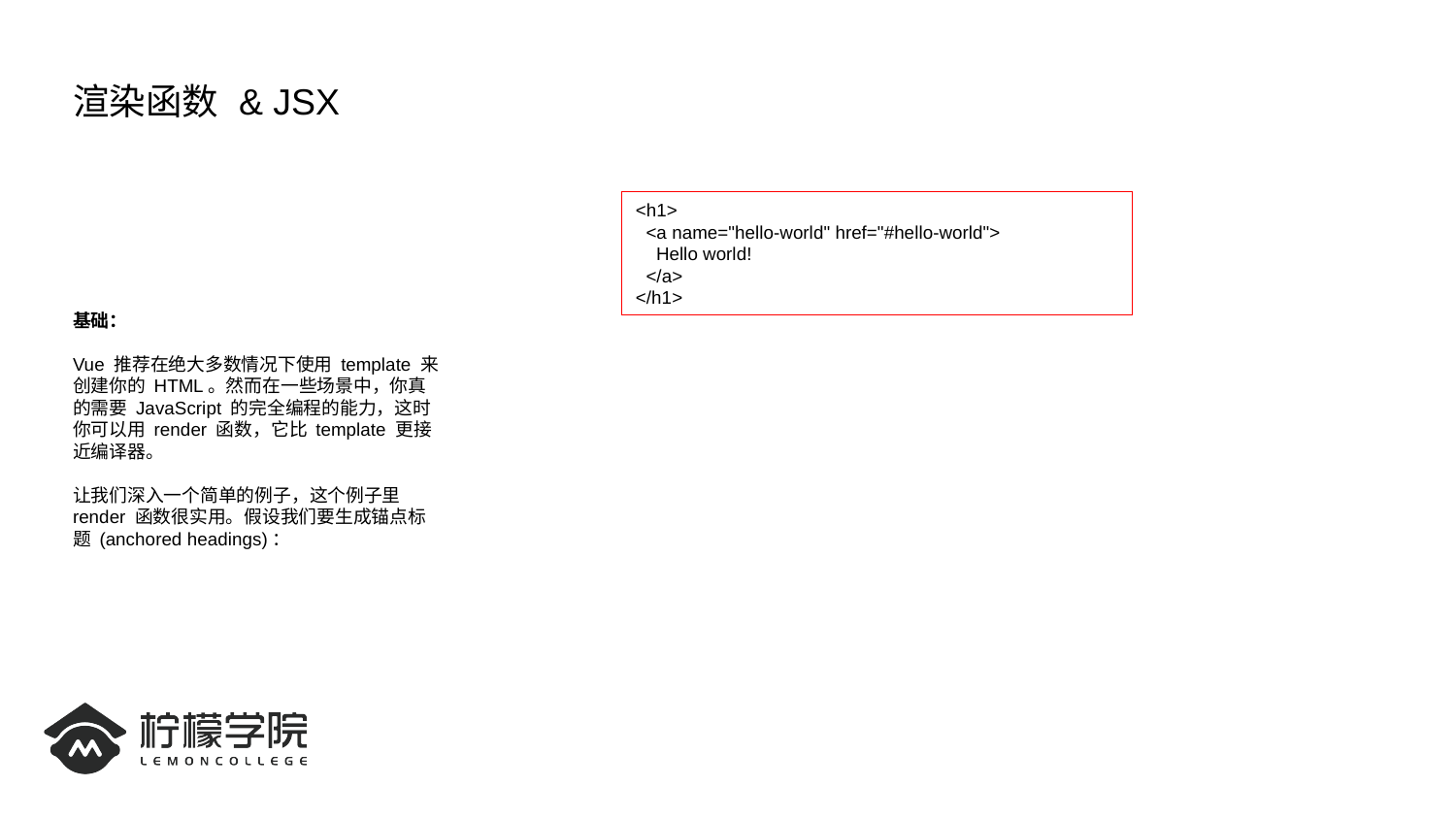

# 渲染函数 & JSX
基础：

Vue 推荐在绝大多数情况下使用 template 来创建你的 HTML。然而在一些场景中，你真的需要 JavaScript 的完全编程的能力，这时你可以用 render 函数，它比 template 更接近编译器。

让我们深入一个简单的例子，这个例子里 render 函数很实用。假设我们要生成锚点标题 (anchored headings)：
<h1>
  <a name="hello-world" href="#hello-world">
    Hello world!
  </a>
</h1>